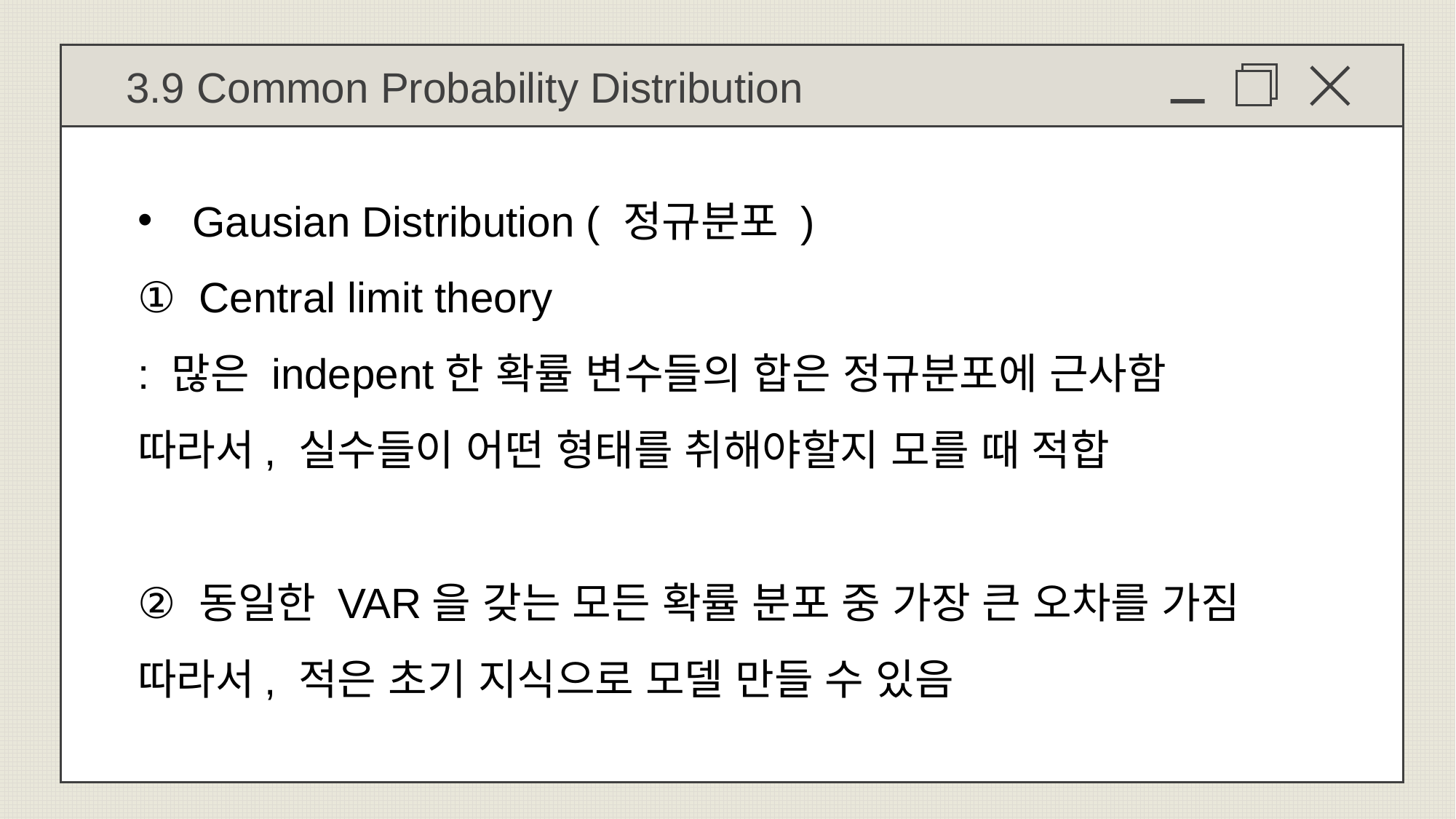

3.9 Common Probability Distribution

Gausian Distribution ( 정규분포 )
Central limit theory
: 많은 indepent한 확률 변수들의 합은 정규분포에 근사함
따라서, 실수들이 어떤 형태를 취해야할지 모를 때 적합

동일한 VAR을 갖는 모든 확률 분포 중 가장 큰 오차를 가짐
따라서, 적은 초기 지식으로 모델 만들 수 있음